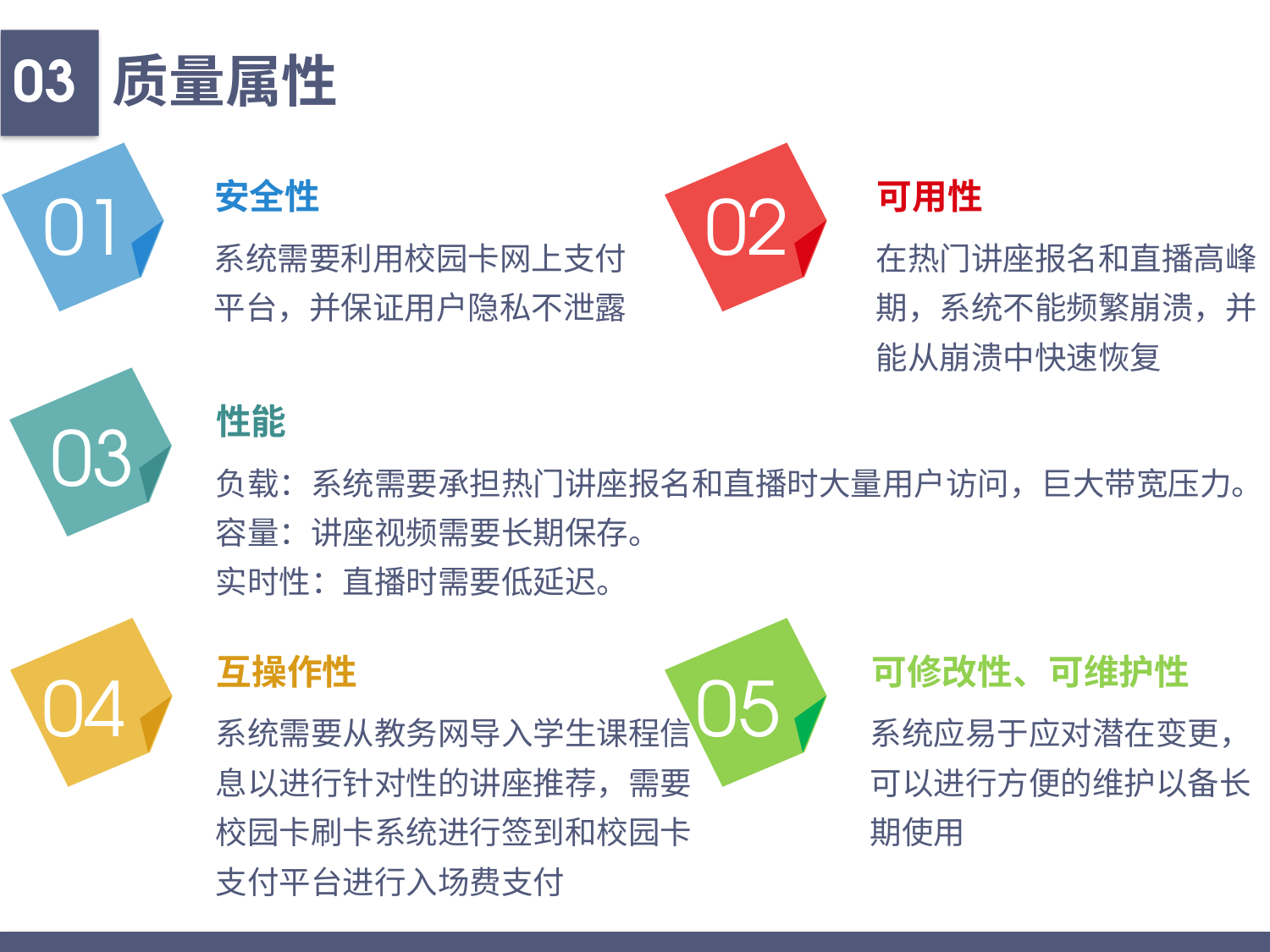

03
质量属性

01

02

安全性
可用性
系统需要利用校园卡网上支付平台，并保证用户隐私不泄露
在热门讲座报名和直播高峰期，系统不能频繁崩溃，并能从崩溃中快速恢复

03

性能
负载：系统需要承担热门讲座报名和直播时大量用户访问，巨大带宽压力。
容量：讲座视频需要长期保存。
实时性：直播时需要低延迟。

04

05

互操作性
可修改性、可维护性
系统应易于应对潜在变更，可以进行方便的维护以备长期使用
系统需要从教务网导入学生课程信息以进行针对性的讲座推荐，需要校园卡刷卡系统进行签到和校园卡支付平台进行入场费支付